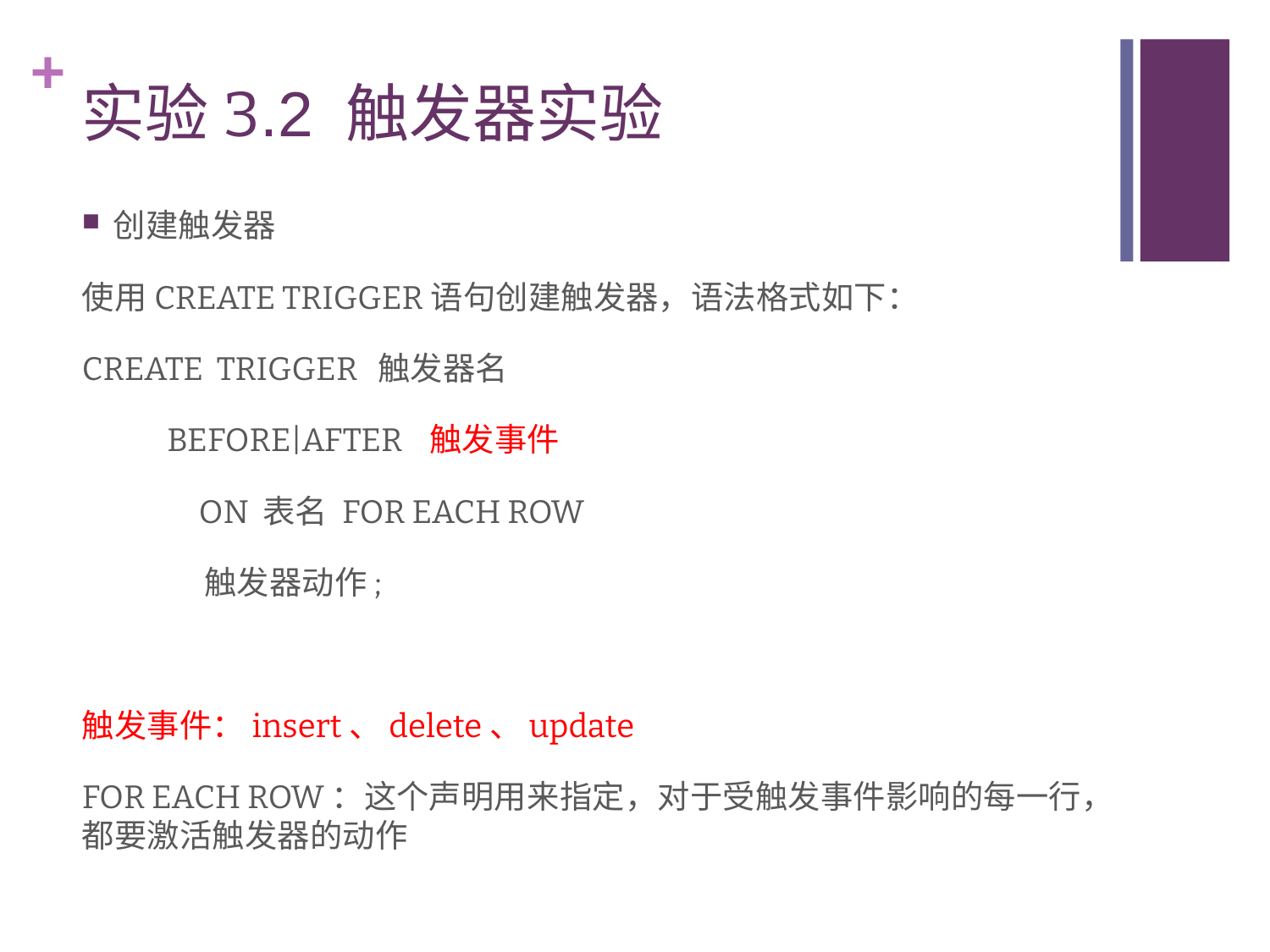

# 实验3.2 触发器实验
创建触发器
使用CREATE TRIGGER语句创建触发器，语法格式如下：
CREATE  TRIGGER  触发器名
             BEFORE|AFTER   触发事件
	ON 表名 FOR EACH ROW
                触发器动作;

触发事件：insert、delete、update
FOR EACH ROW：这个声明用来指定，对于受触发事件影响的每一行，都要激活触发器的动作